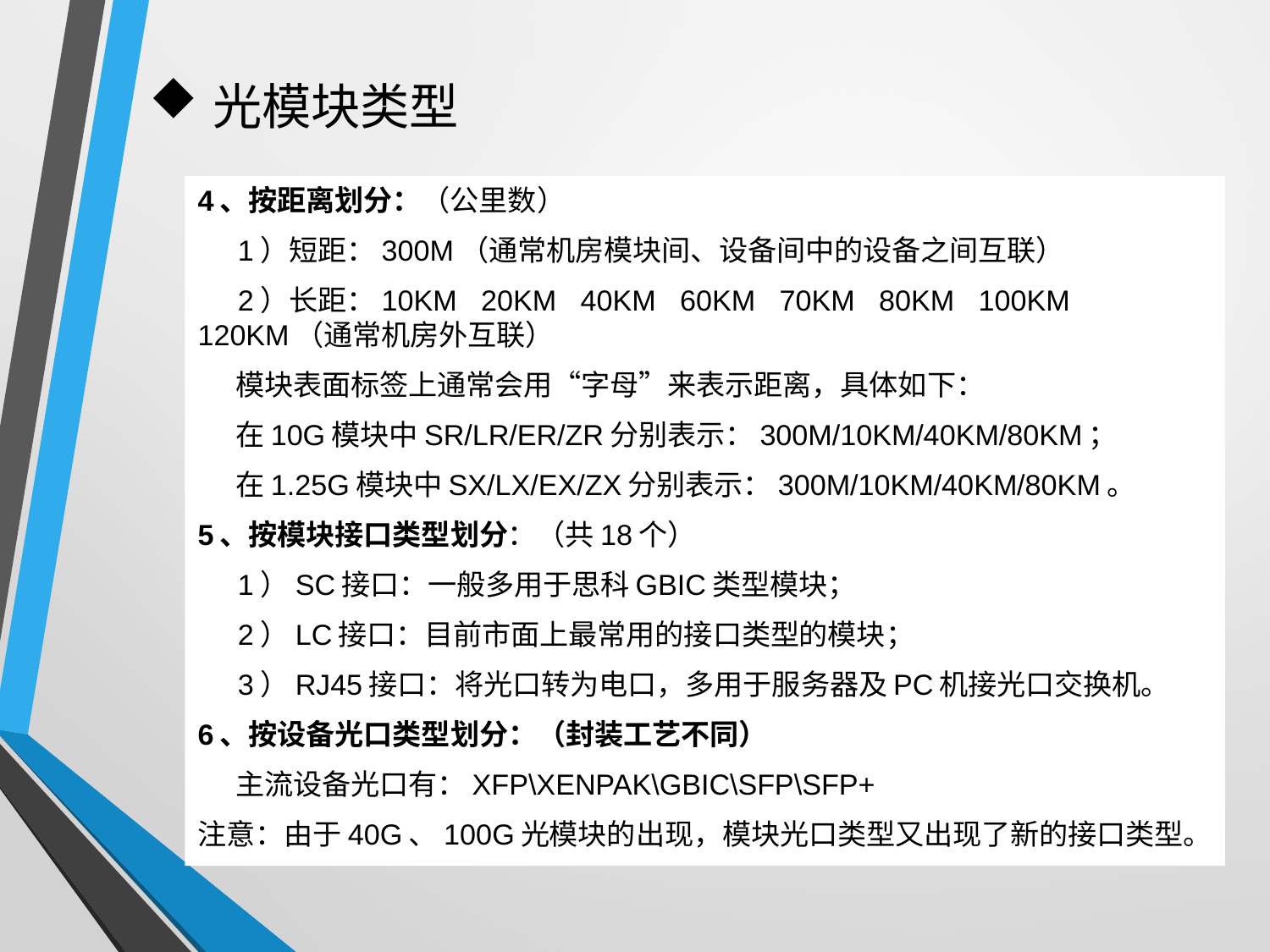

# 光模块类型
4、按距离划分：（公里数）
     1）短距：300M（通常机房模块间、设备间中的设备之间互联）
     2）长距：10KM   20KM   40KM   60KM   70KM   80KM   100KM  120KM（通常机房外互联）
     模块表面标签上通常会用“字母”来表示距离，具体如下：
     在10G模块中SR/LR/ER/ZR分别表示：300M/10KM/40KM/80KM；
     在1.25G模块中SX/LX/EX/ZX分别表示：300M/10KM/40KM/80KM。
5、按模块接口类型划分：（共18个）
     1）SC接口：一般多用于思科GBIC类型模块；
     2）LC接口：目前市面上最常用的接口类型的模块；
     3）RJ45接口：将光口转为电口，多用于服务器及PC机接光口交换机。
6、按设备光口类型划分：（封装工艺不同）
     主流设备光口有：XFP\XENPAK\GBIC\SFP\SFP+
注意：由于40G、100G光模块的出现，模块光口类型又出现了新的接口类型。